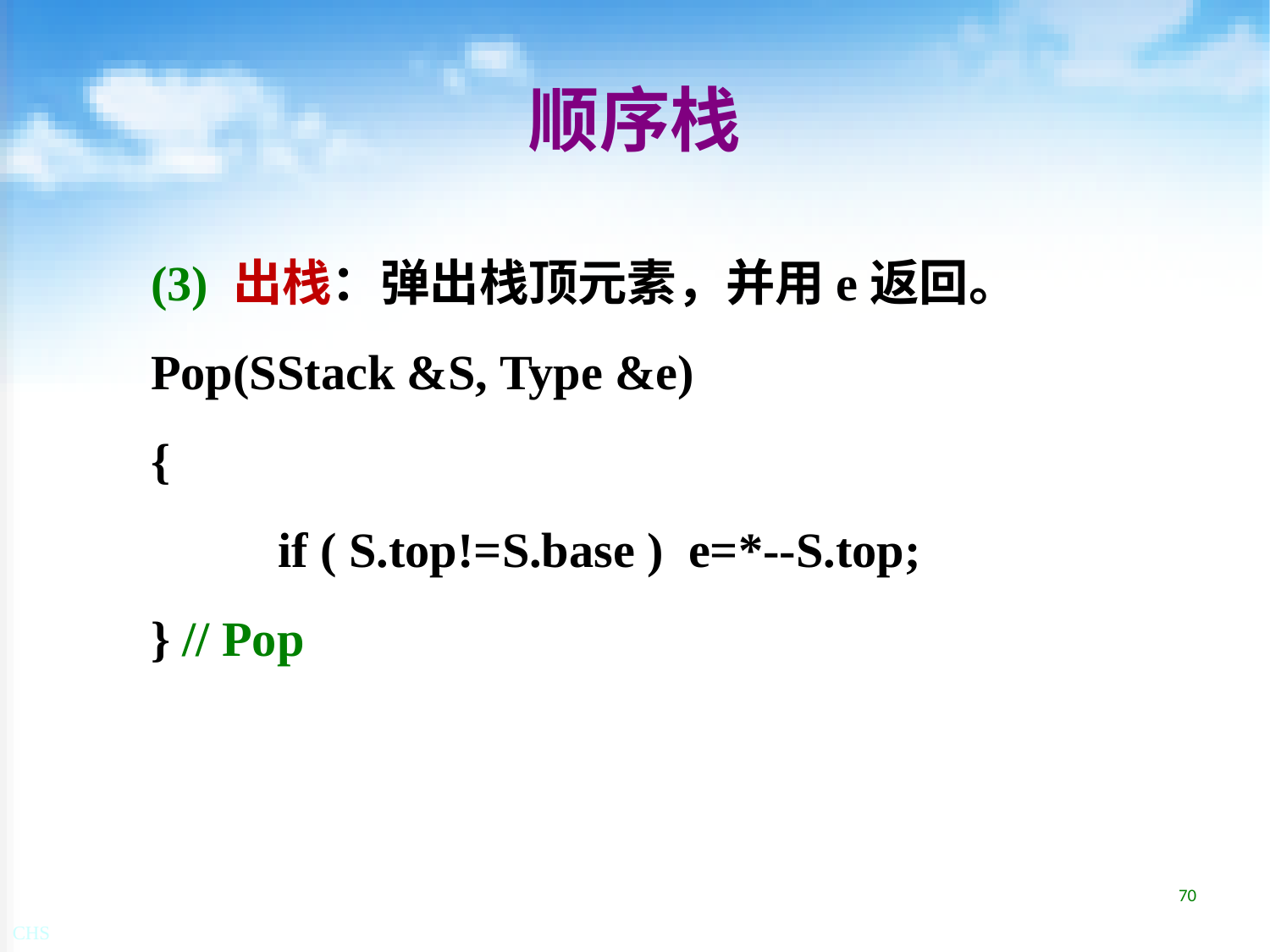

# 顺序栈
(3) 出栈：弹出栈顶元素，并用e返回。
Pop(SStack &S, Type &e)
{
	if ( S.top!=S.base )  e=*--S.top;
} // Pop
70